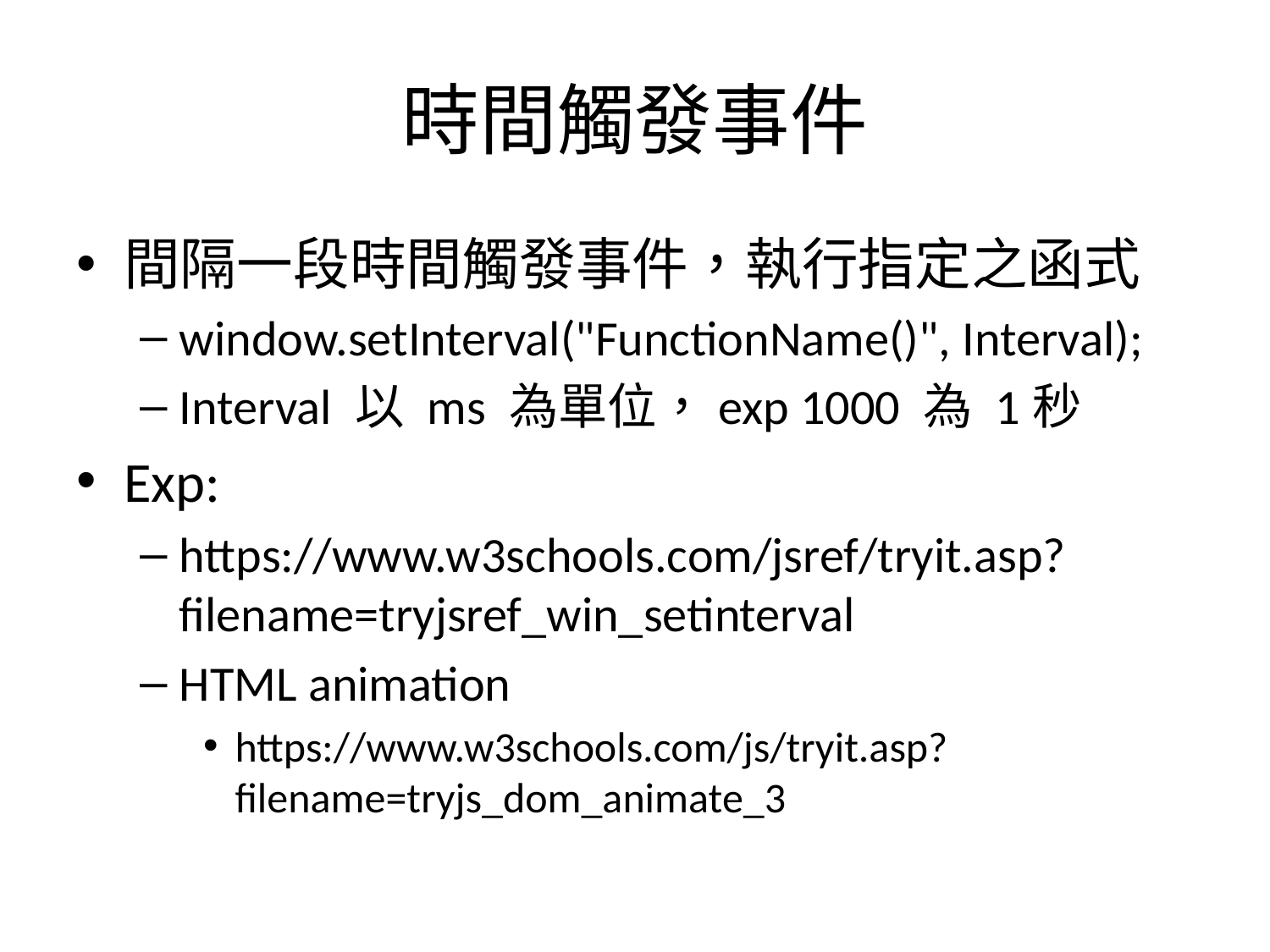

# 時間觸發事件
間隔一段時間觸發事件，執行指定之函式
window.setInterval("FunctionName()", Interval);
Interval 以 ms 為單位，exp 1000 為 1秒
Exp:
https://www.w3schools.com/jsref/tryit.asp?filename=tryjsref_win_setinterval
HTML animation
https://www.w3schools.com/js/tryit.asp?filename=tryjs_dom_animate_3